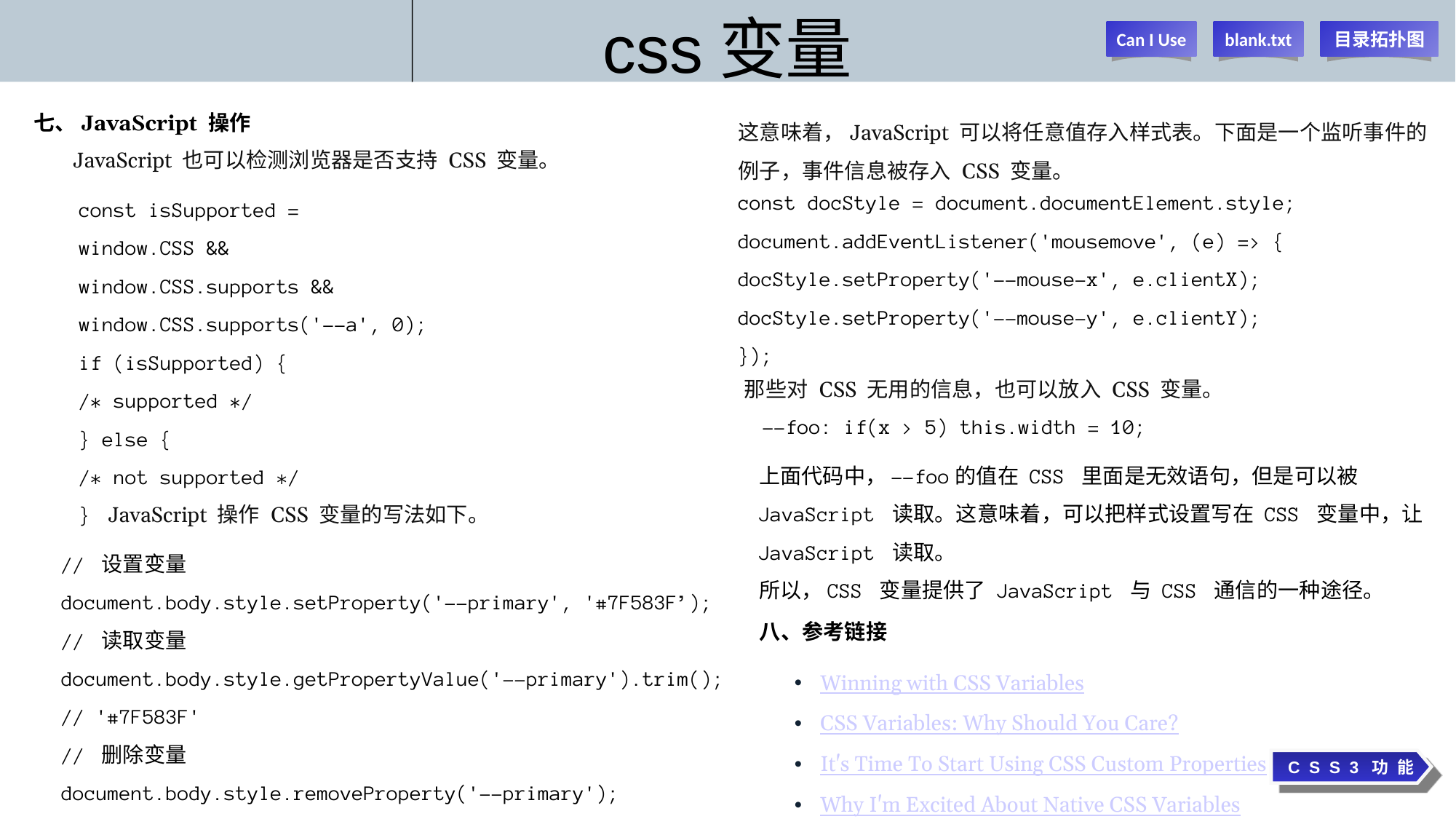

# css变量
Can I Use

blank.txt

目录拓扑图

这意味着，JavaScript 可以将任意值存入样式表。下面是一个监听事件的例子，事件信息被存入 CSS 变量。
七、JavaScript 操作
JavaScript 也可以检测浏览器是否支持 CSS 变量。
const docStyle = document.documentElement.style;
document.addEventListener('mousemove', (e) => {
docStyle.setProperty('--mouse-x', e.clientX);
docStyle.setProperty('--mouse-y', e.clientY);
});
const isSupported =
window.CSS &&
window.CSS.supports &&
window.CSS.supports('--a', 0);
if (isSupported) {
/* supported */
} else {
/* not supported */
}
那些对 CSS 无用的信息，也可以放入 CSS 变量。
--foo: if(x > 5) this.width = 10;
上面代码中，--foo的值在 CSS 里面是无效语句，但是可以被 JavaScript 读取。这意味着，可以把样式设置写在 CSS 变量中，让 JavaScript 读取。
所以，CSS 变量提供了 JavaScript 与 CSS 通信的一种途径。
JavaScript 操作 CSS 变量的写法如下。
// 设置变量
document.body.style.setProperty('--primary', '#7F583F’);
// 读取变量
document.body.style.getPropertyValue('--primary').trim();
// '#7F583F'
// 删除变量
document.body.style.removeProperty('--primary');
八、参考链接
Winning with CSS Variables
CSS Variables: Why Should You Care?
It's Time To Start Using CSS Custom Properties
Why I'm Excited About Native CSS Variables
居中

CSS3功能